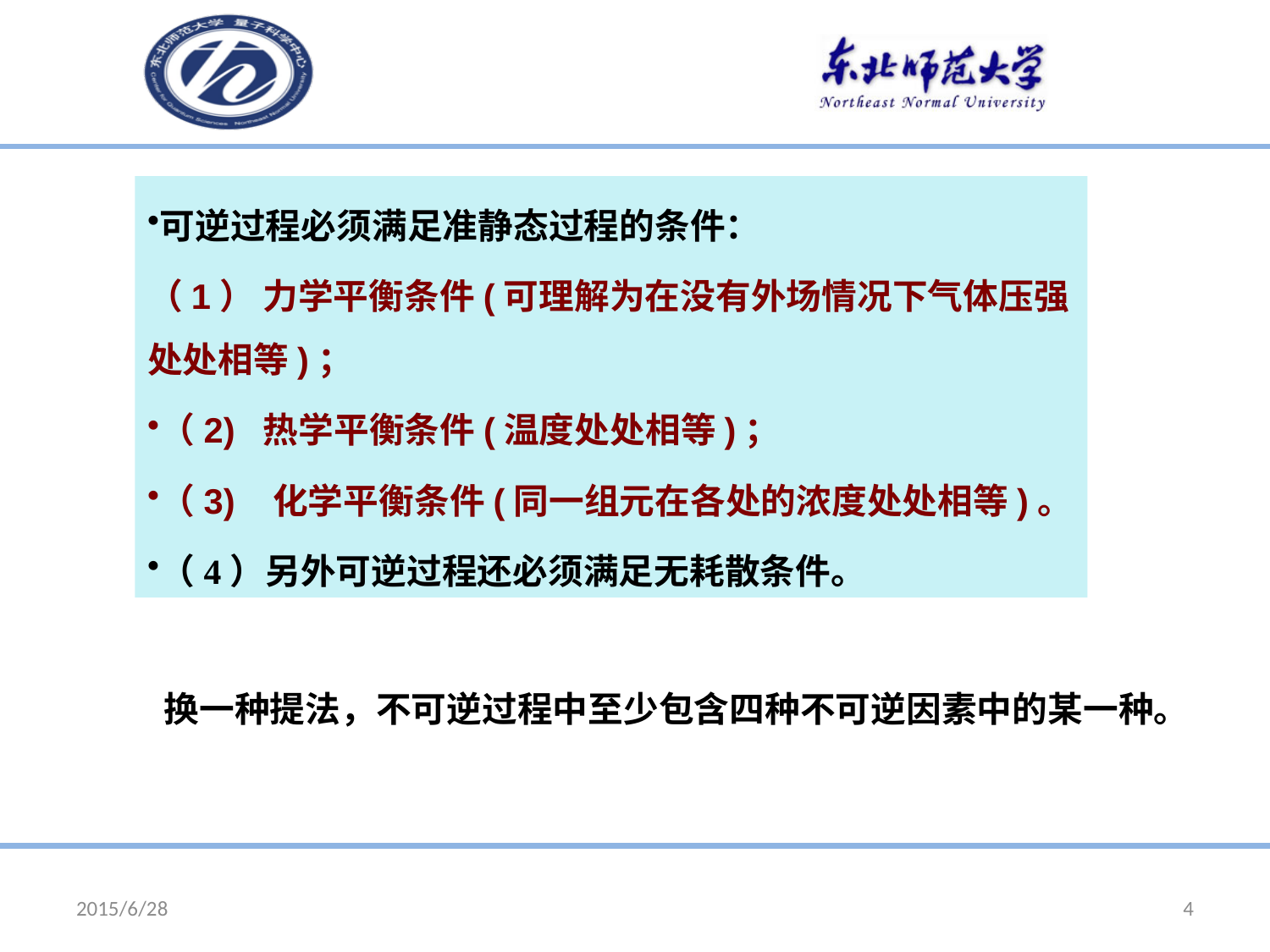

可逆过程必须满足准静态过程的条件：
（1） 力学平衡条件(可理解为在没有外场情况下气体压强处处相等)；
（2)  热学平衡条件(温度处处相等)；
（3)   化学平衡条件(同一组元在各处的浓度处处相等)。
（4）另外可逆过程还必须满足无耗散条件。
 换一种提法，不可逆过程中至少包含四种不可逆因素中的某一种。
2015/6/28
4